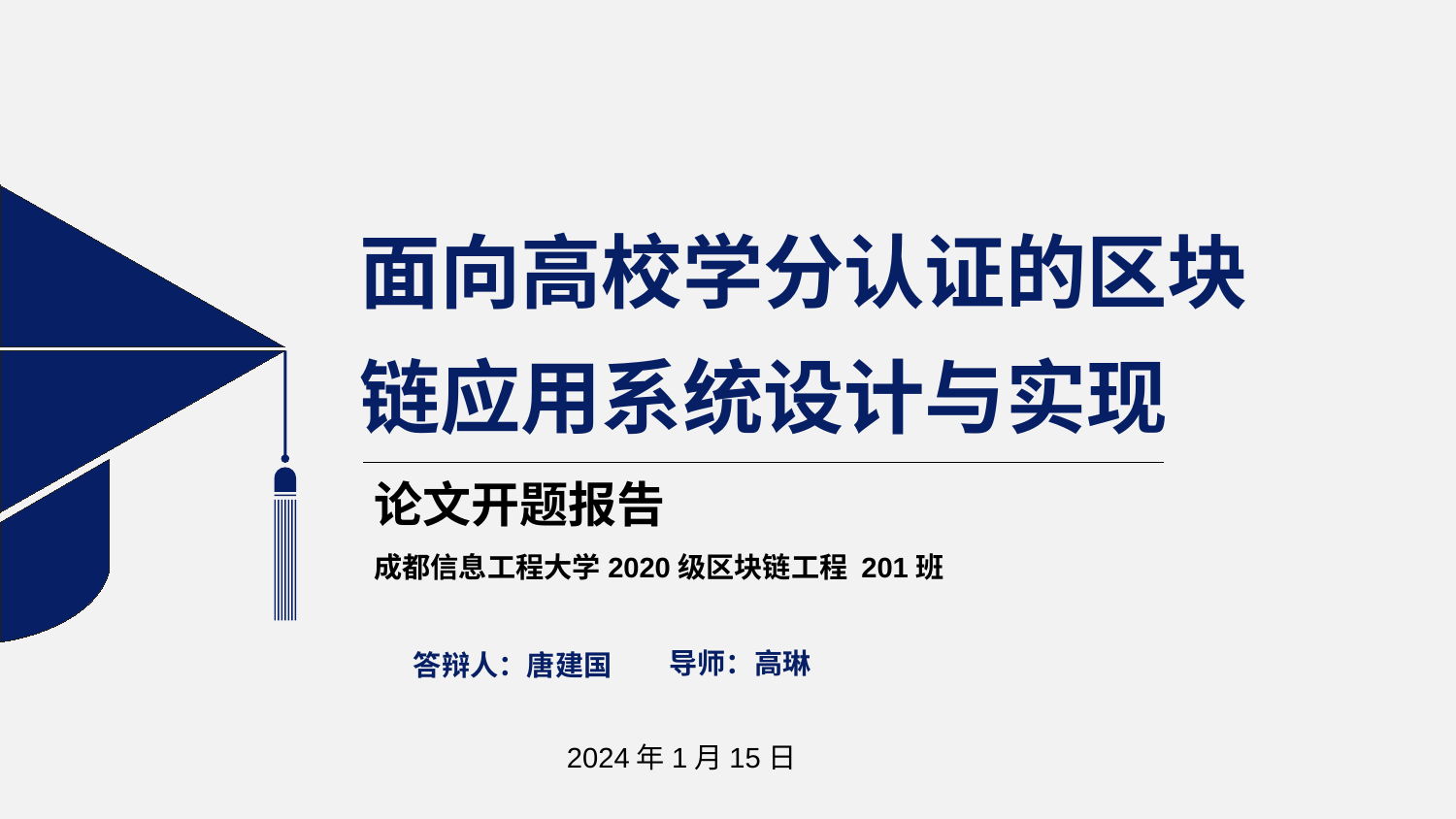

面向高校学分认证的区块链应用系统设计与实现

论文开题报告
成都信息工程大学2020级区块链工程 201班
导师：高琳
答辩人：唐建国
2024年1月15日